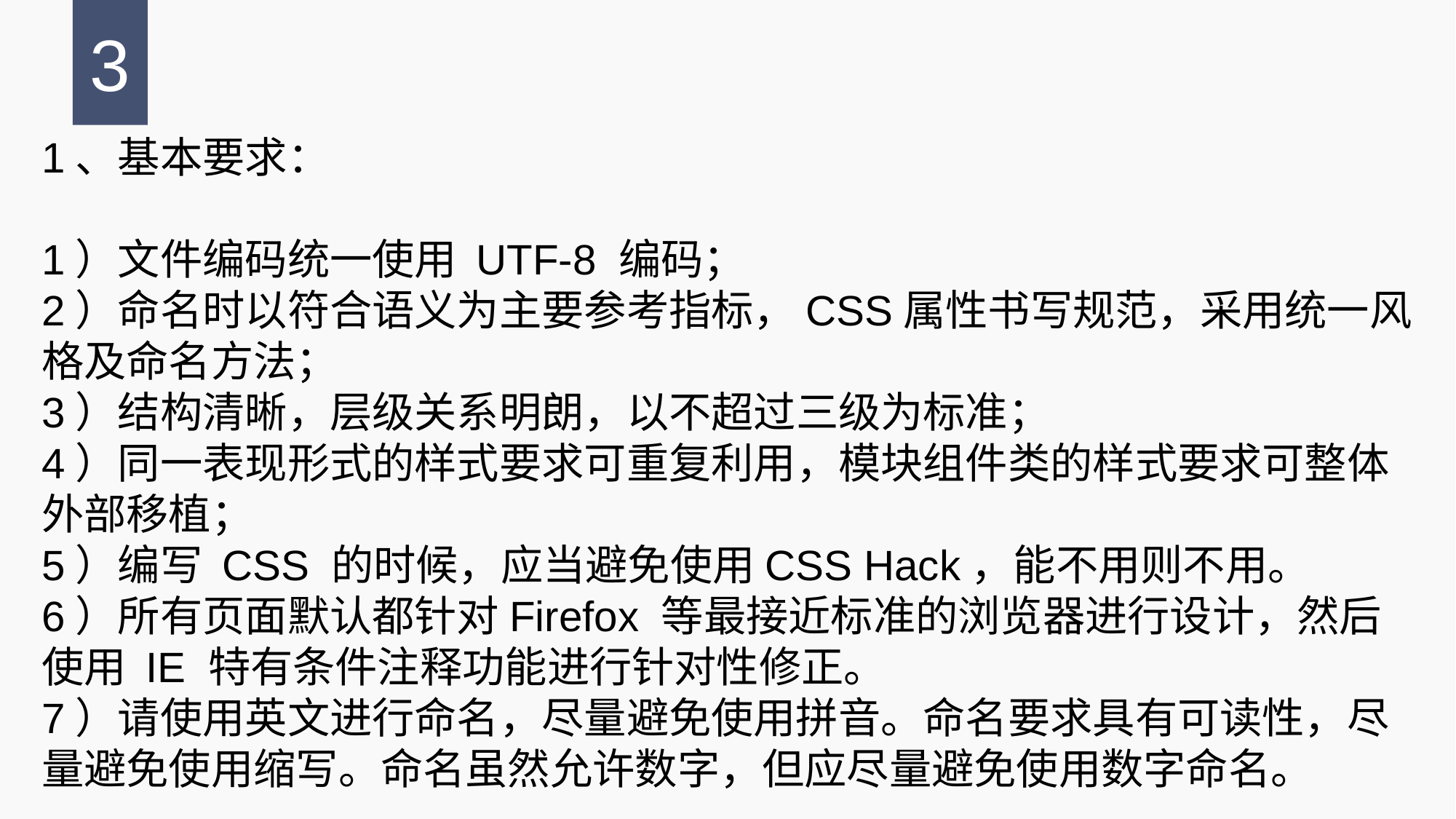

3
1、基本要求：

1）文件编码统一使用 UTF-8 编码；
2）命名时以符合语义为主要参考指标，CSS属性书写规范，采用统一风格及命名方法；
3）结构清晰，层级关系明朗，以不超过三级为标准；
4）同一表现形式的样式要求可重复利用，模块组件类的样式要求可整体外部移植；
5）编写 CSS 的时候，应当避免使用CSS Hack，能不用则不用。
6）所有页面默认都针对Firefox 等最接近标准的浏览器进行设计，然后使用 IE 特有条件注释功能进行针对性修正。
7）请使用英文进行命名，尽量避免使用拼音。命名要求具有可读性，尽量避免使用缩写。命名虽然允许数字，但应尽量避免使用数字命名。